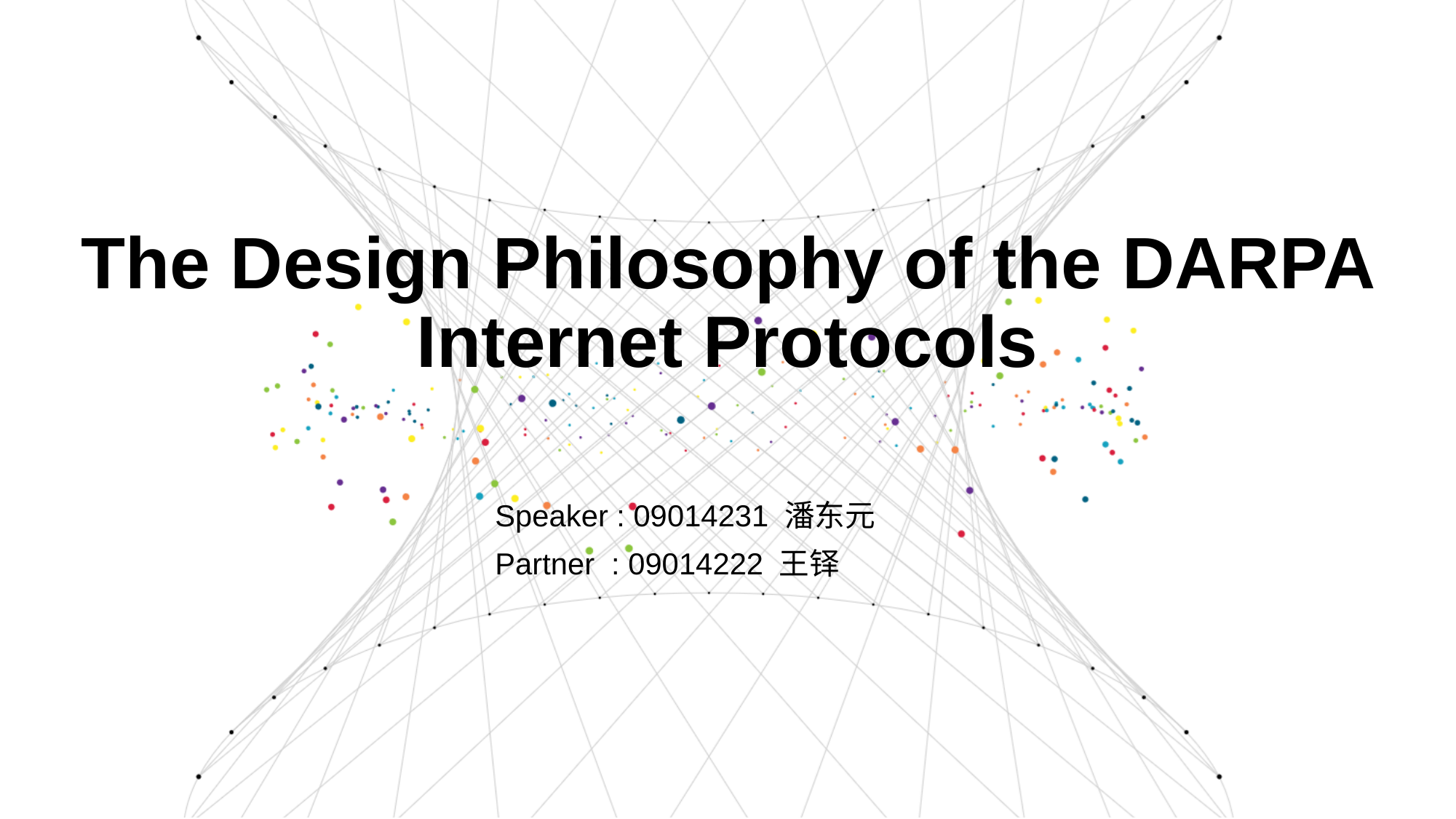

The Design Philosophy of the DARPA Internet Protocols
Speaker : 09014231 潘东元
Partner  : 09014222 王铎